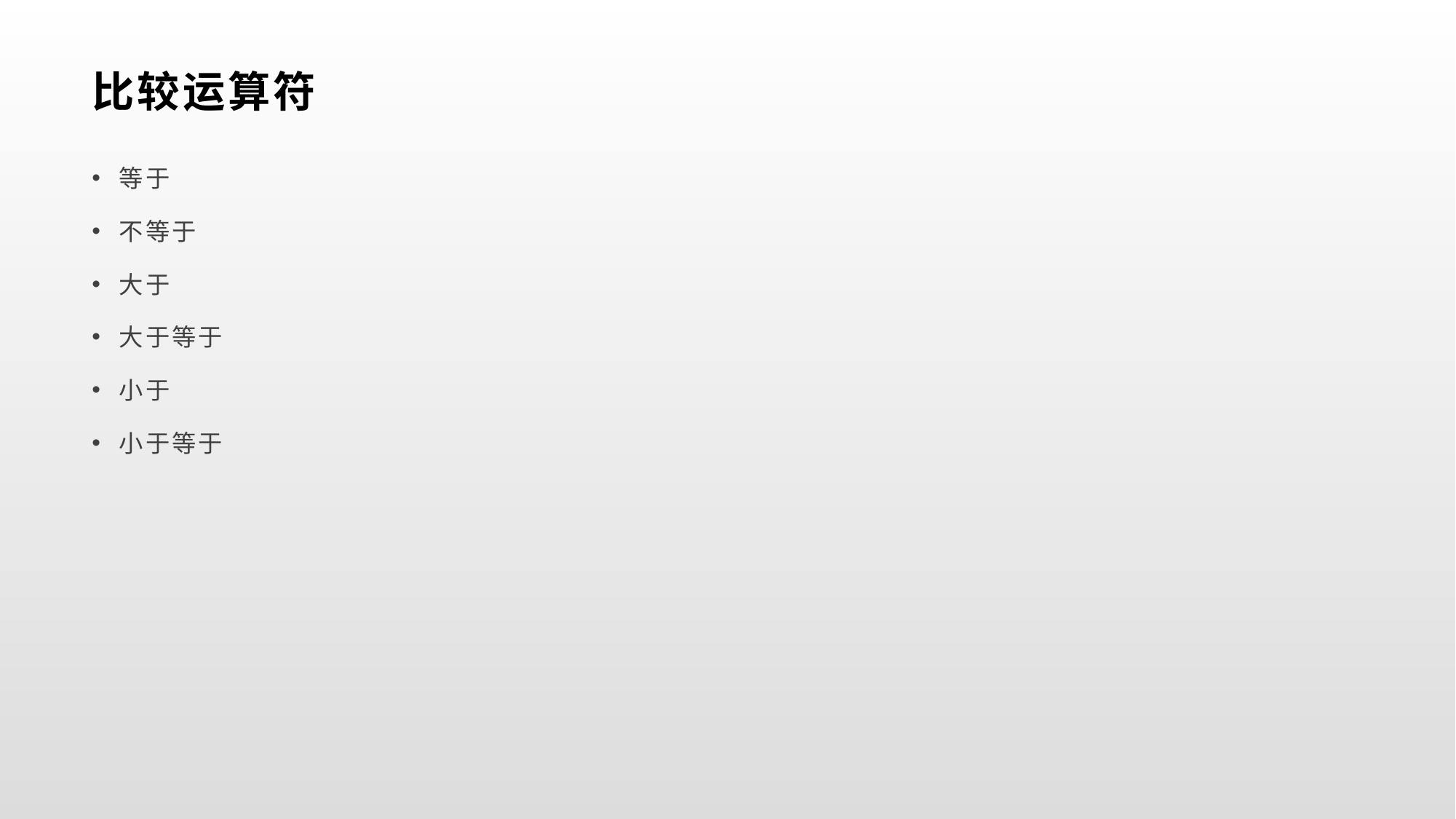

# 比较运算符
等于
不等于
大于
大于等于
小于
小于等于